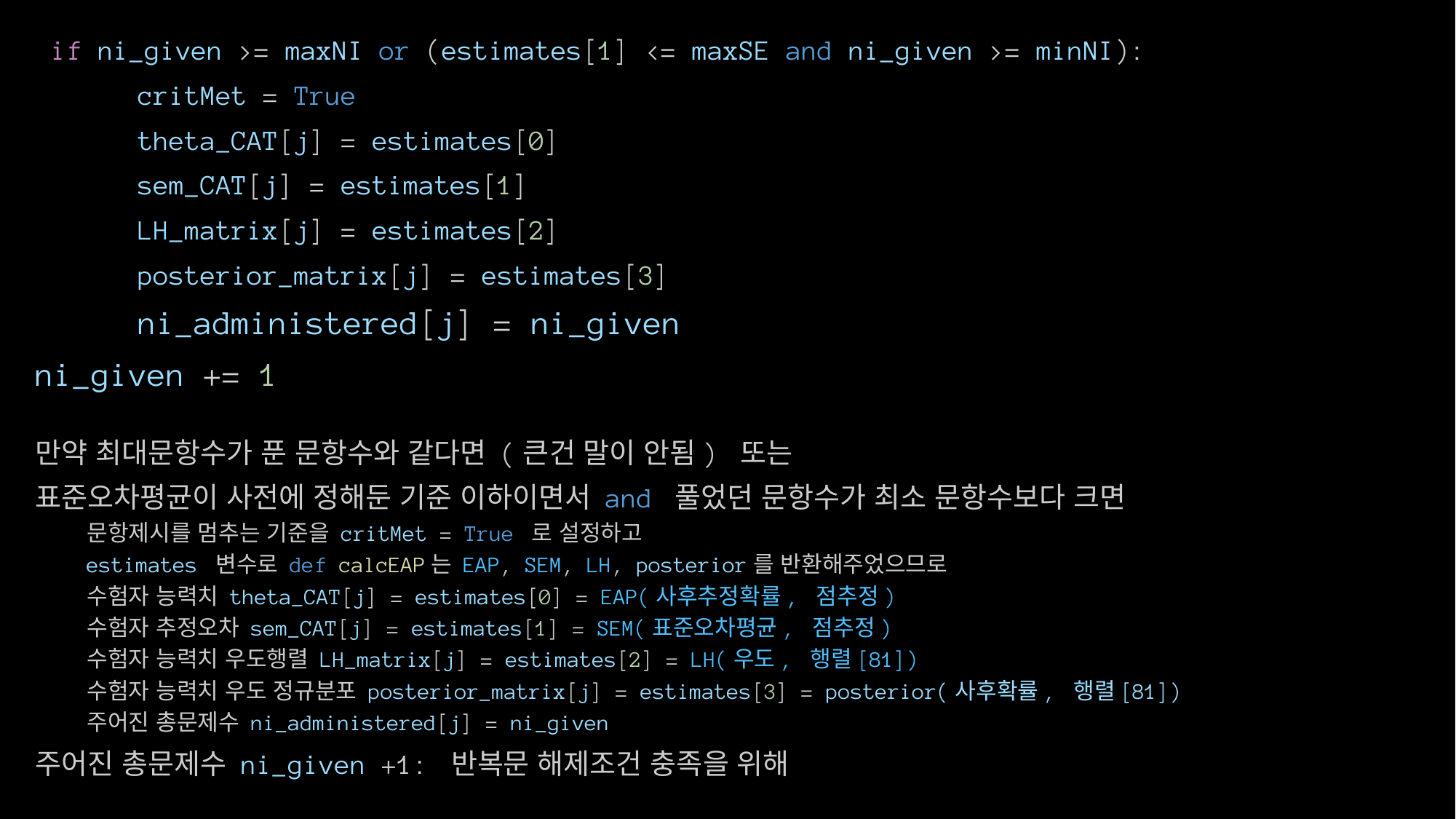

if ni_given >= maxNI or (estimates[1] <= maxSE and ni_given >= minNI):
	critMet = True
	theta_CAT[j] = estimates[0]
	sem_CAT[j] = estimates[1]
	LH_matrix[j] = estimates[2]
	posterior_matrix[j] = estimates[3]
	ni_administered[j] = ni_given
ni_given += 1
만약 최대문항수가 푼 문항수와 같다면 (큰건 말이 안됨) 또는
표준오차평균이 사전에 정해둔 기준 이하이면서 and 풀었던 문항수가 최소 문항수보다 크면
문항제시를 멈추는 기준을 critMet = True 로 설정하고
estimates 변수로 def calcEAP는 EAP, SEM, LH, posterior를 반환해주었으므로
수험자 능력치 theta_CAT[j] = estimates[0] = EAP(사후추정확률, 점추정)
수험자 추정오차 sem_CAT[j] = estimates[1] = SEM(표준오차평균, 점추정)
수험자 능력치 우도행렬 LH_matrix[j] = estimates[2] = LH(우도, 행렬[81])
수험자 능력치 우도 정규분포 posterior_matrix[j] = estimates[3] = posterior(사후확률, 행렬[81])
주어진 총문제수 ni_administered[j] = ni_given
주어진 총문제수 ni_given +1: 반복문 해제조건 충족을 위해